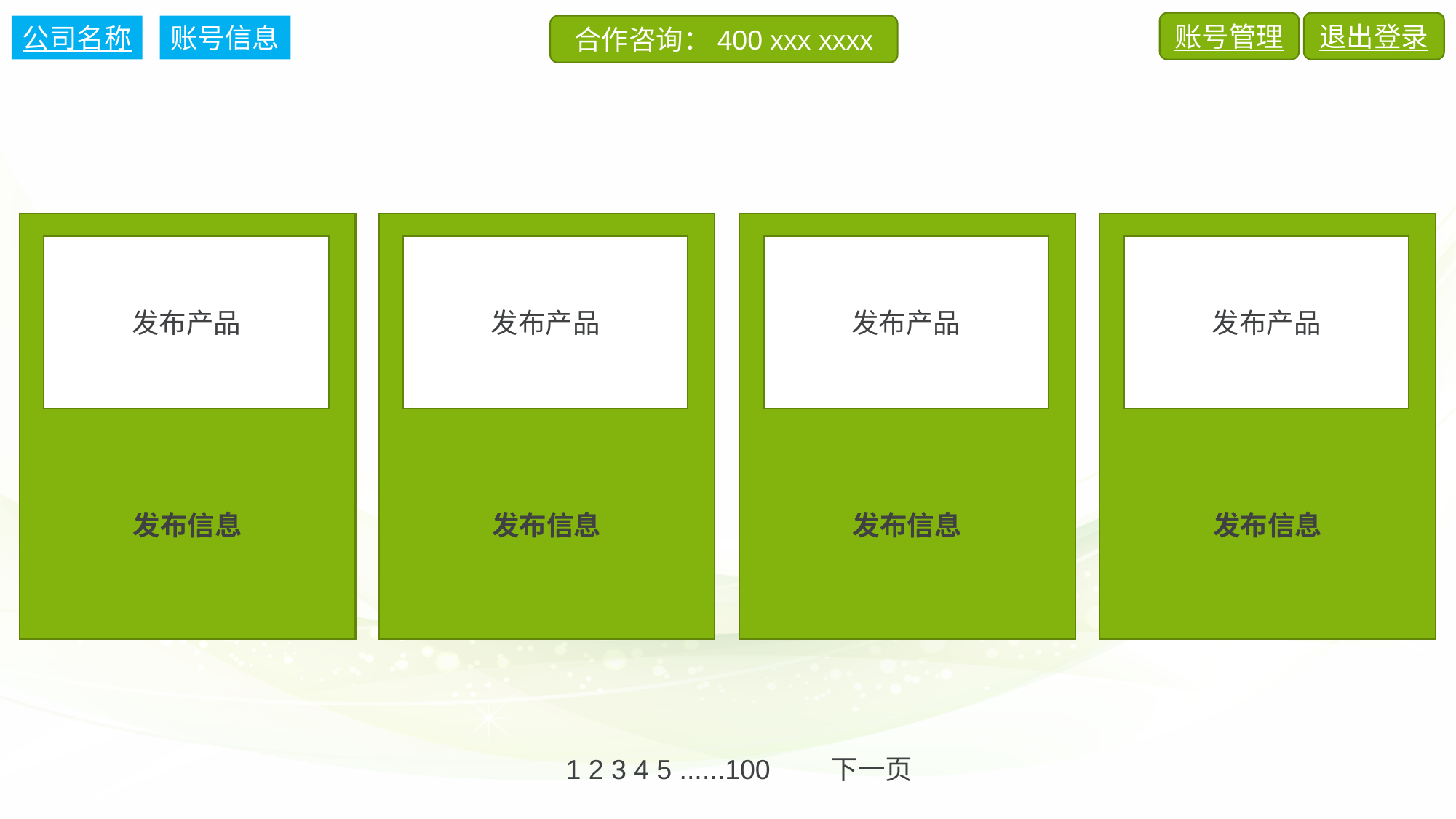

账号管理
退出登录
公司名称
账号信息
合作咨询：400 xxx xxxx

发布信息
发布产品

发布信息
发布产品

发布信息
发布产品

发布信息
发布产品
1 2 3 4 5 ......100       下一页